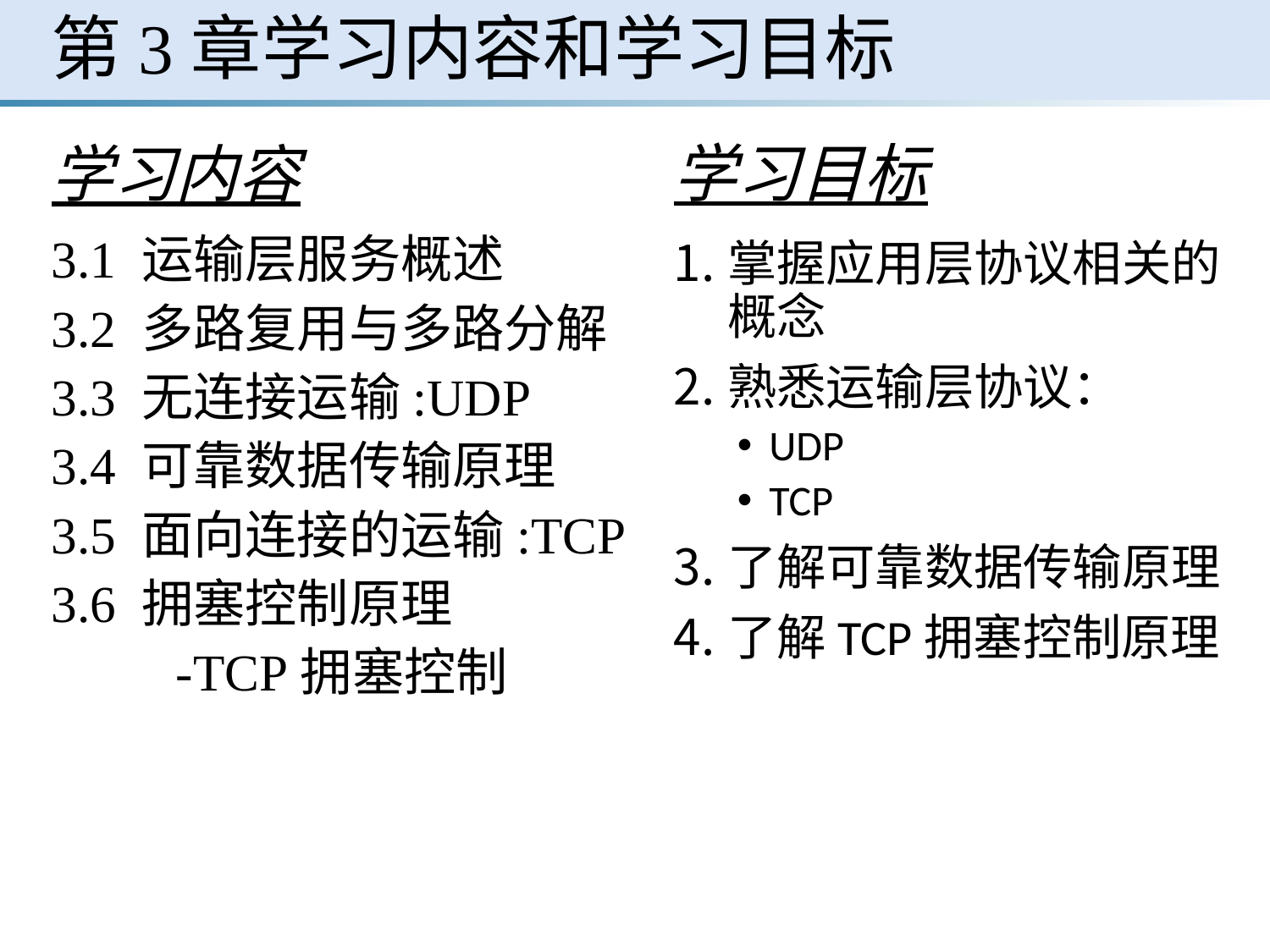

# 第3章学习内容和学习目标
学习目标
掌握应用层协议相关的概念
熟悉运输层协议：
UDP
TCP
了解可靠数据传输原理
了解TCP拥塞控制原理
学习内容
3.1 运输层服务概述
3.2 多路复用与多路分解
3.3 无连接运输:UDP
3.4 可靠数据传输原理
3.5 面向连接的运输:TCP
3.6 拥塞控制原理
	-TCP拥塞控制